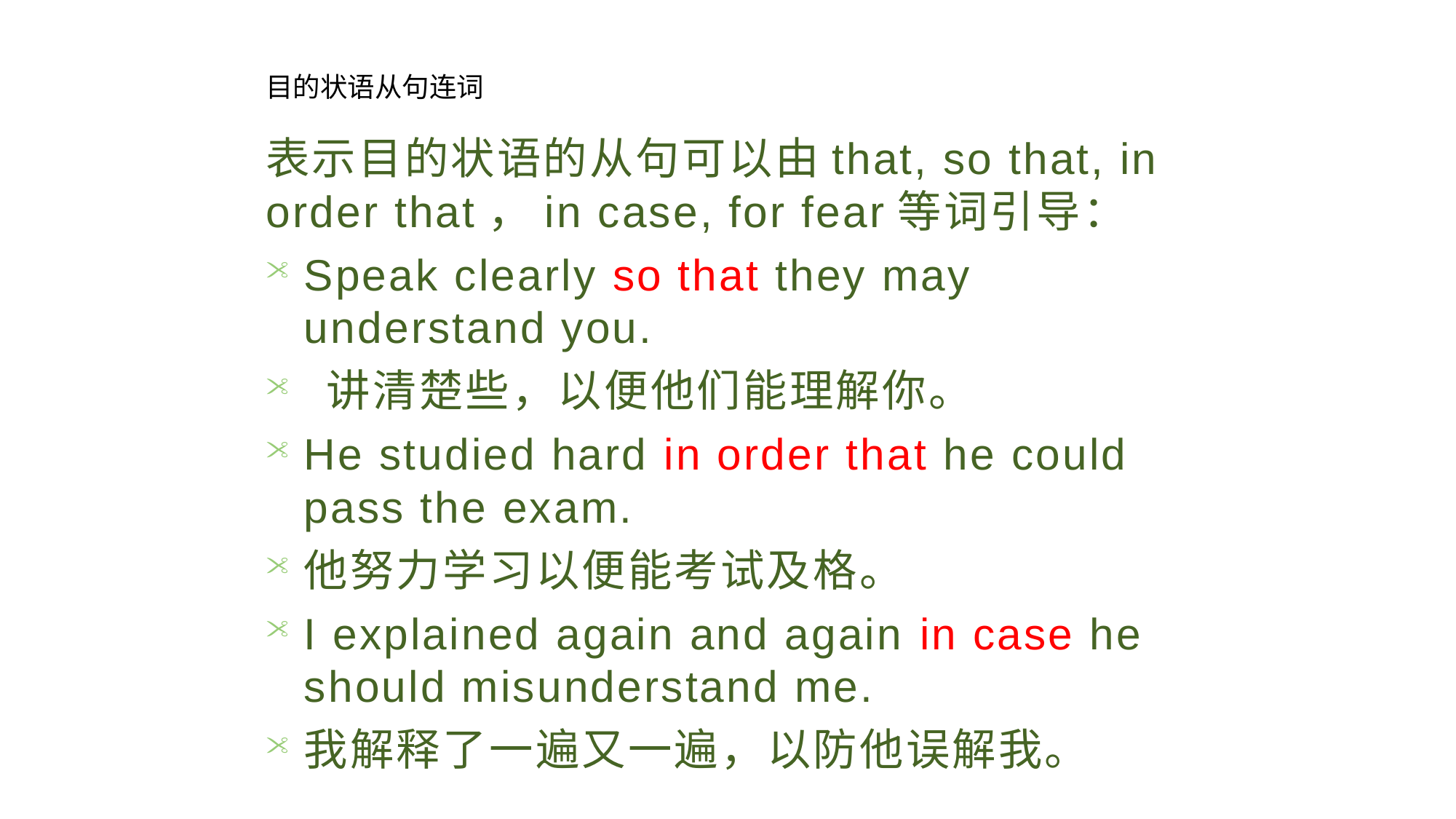

目的状语从句连词
表示目的状语的从句可以由that, so that, in order that，in case, for fear等词引导：
Speak clearly so that they may understand you.
 讲清楚些，以便他们能理解你。
He studied hard in order that he could pass the exam.
他努力学习以便能考试及格。
I explained again and again in case he should misunderstand me.
我解释了一遍又一遍，以防他误解我。